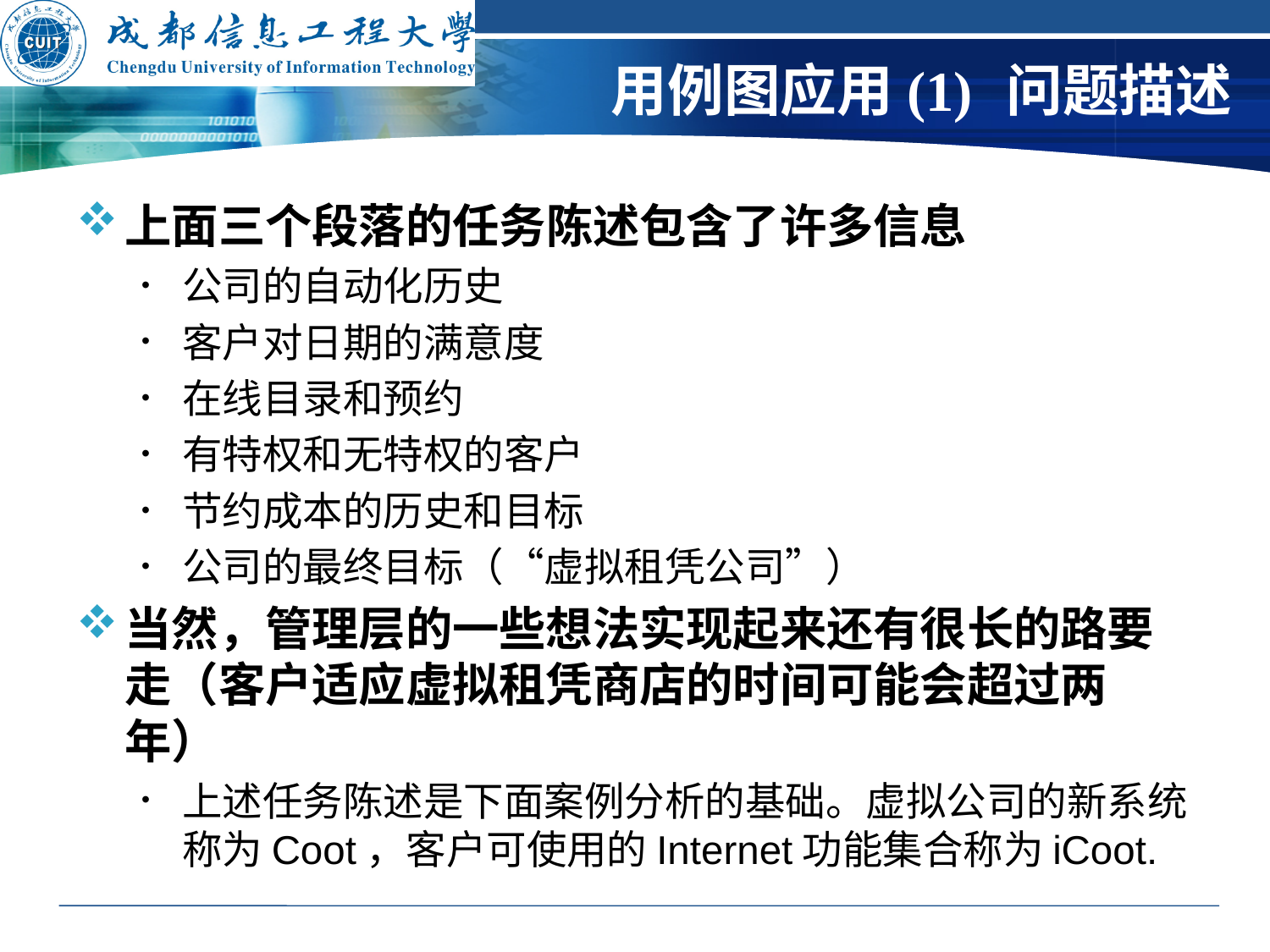

# 用例图应用(1) 问题描述
上面三个段落的任务陈述包含了许多信息
公司的自动化历史
客户对日期的满意度
在线目录和预约
有特权和无特权的客户
节约成本的历史和目标
公司的最终目标（“虚拟租凭公司”）
当然，管理层的一些想法实现起来还有很长的路要走（客户适应虚拟租凭商店的时间可能会超过两年）
上述任务陈述是下面案例分析的基础。虚拟公司的新系统称为Coot，客户可使用的Internet功能集合称为iCoot.